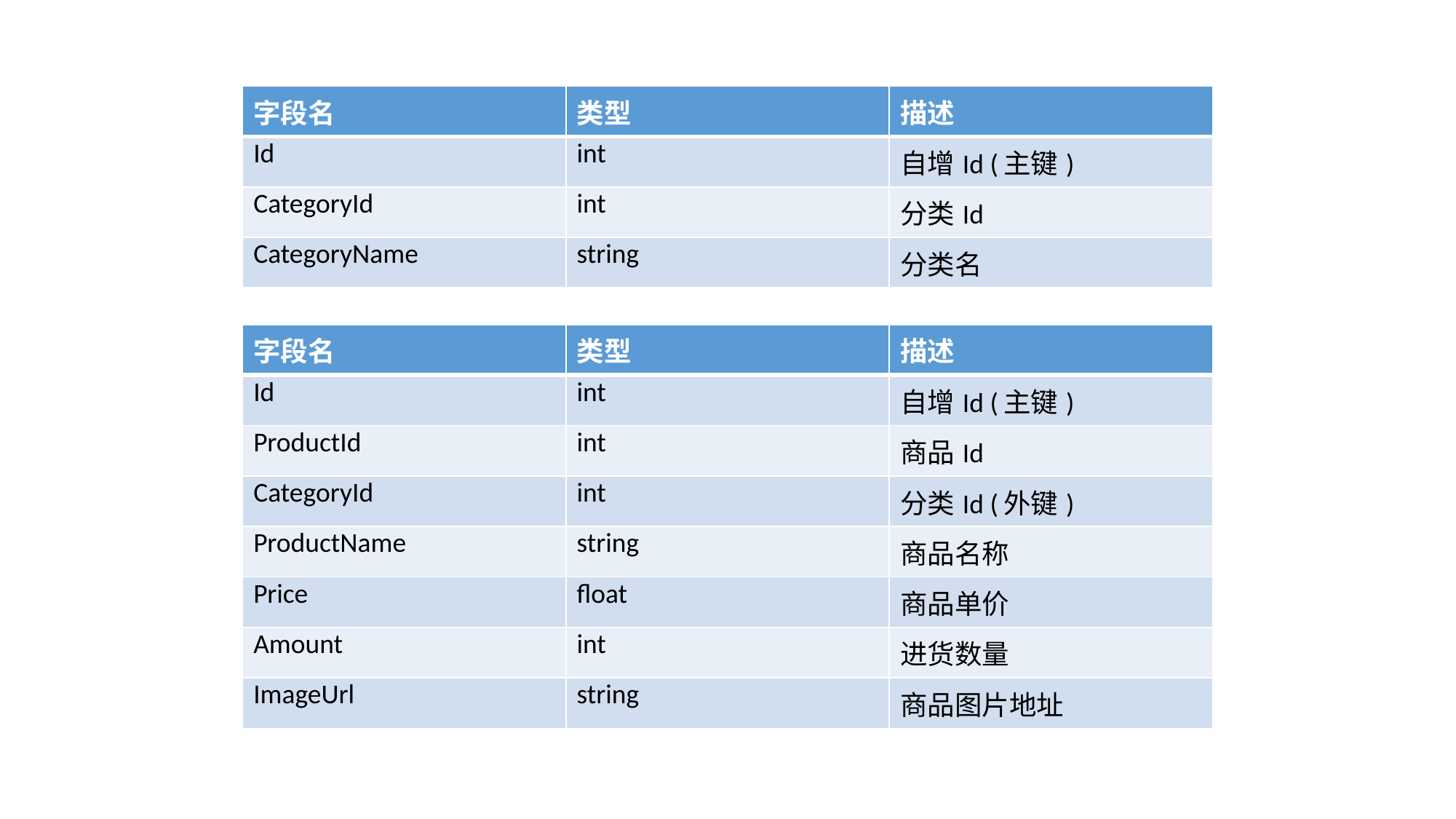

| 字段名 | 类型 | 描述 |
| --- | --- | --- |
| Id | int | 自增Id (主键) |
| CategoryId | int | 分类Id |
| CategoryName | string | 分类名 |
| 字段名 | 类型 | 描述 |
| --- | --- | --- |
| Id | int | 自增Id (主键) |
| ProductId | int | 商品Id |
| CategoryId | int | 分类Id (外键) |
| ProductName | string | 商品名称 |
| Price | float | 商品单价 |
| Amount | int | 进货数量 |
| ImageUrl | string | 商品图片地址 |